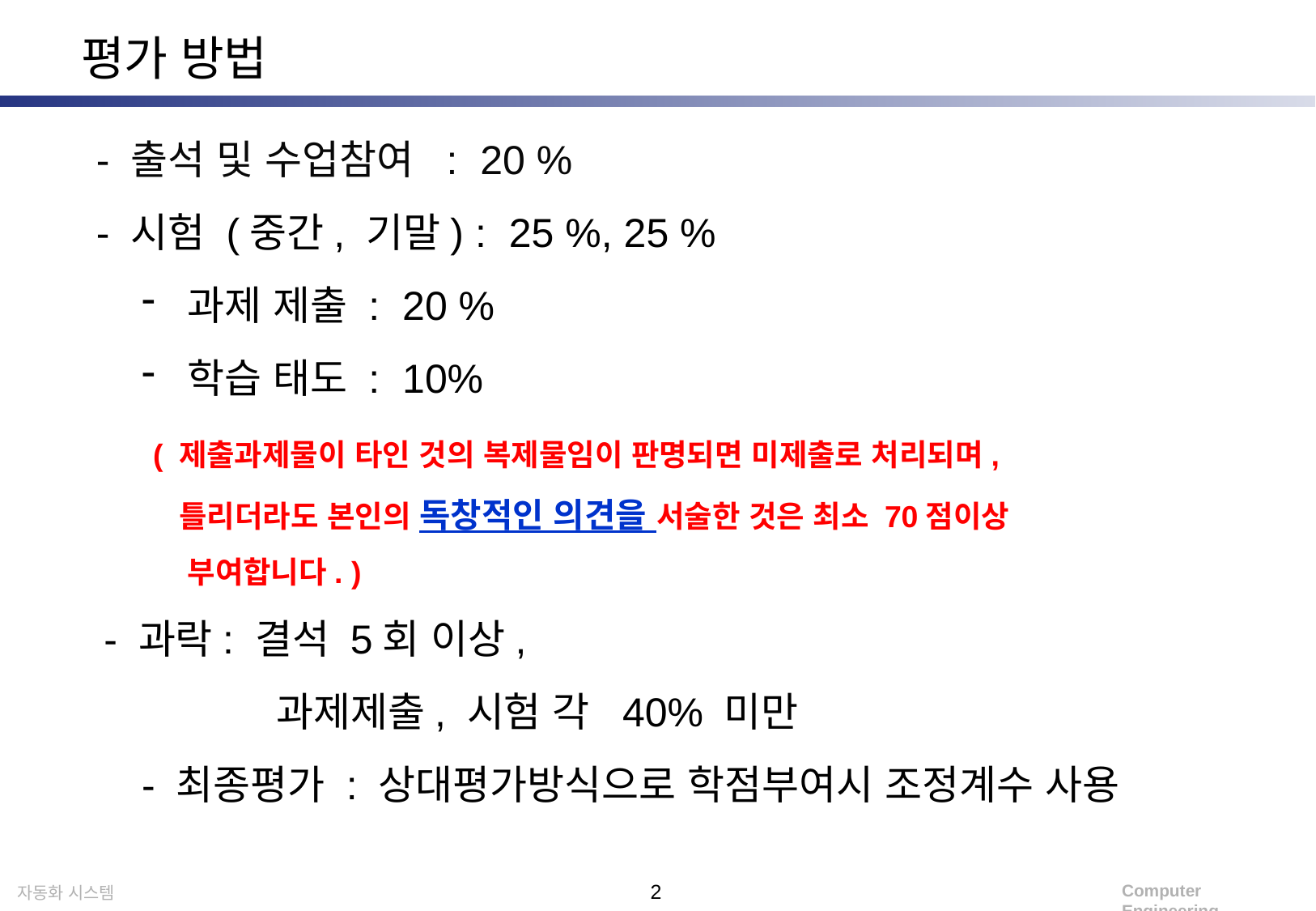

평가 방법

- 출석 및 수업참여  :  20 %
- 시험 (중간, 기말) :  25 %, 25 %
과제 제출 :  20 %
학습 태도 :  10%
 ( 제출과제물이 타인 것의 복제물임이 판명되면 미제출로 처리되며,
        틀리더라도 본인의 독창적인 의견을 서술한 것은 최소 70점이상
         부여합니다. )
- 과락: 결석 5회 이상,
           과제제출, 시험 각  40% 미만
- 최종평가 : 상대평가방식으로 학점부여시 조정계수 사용